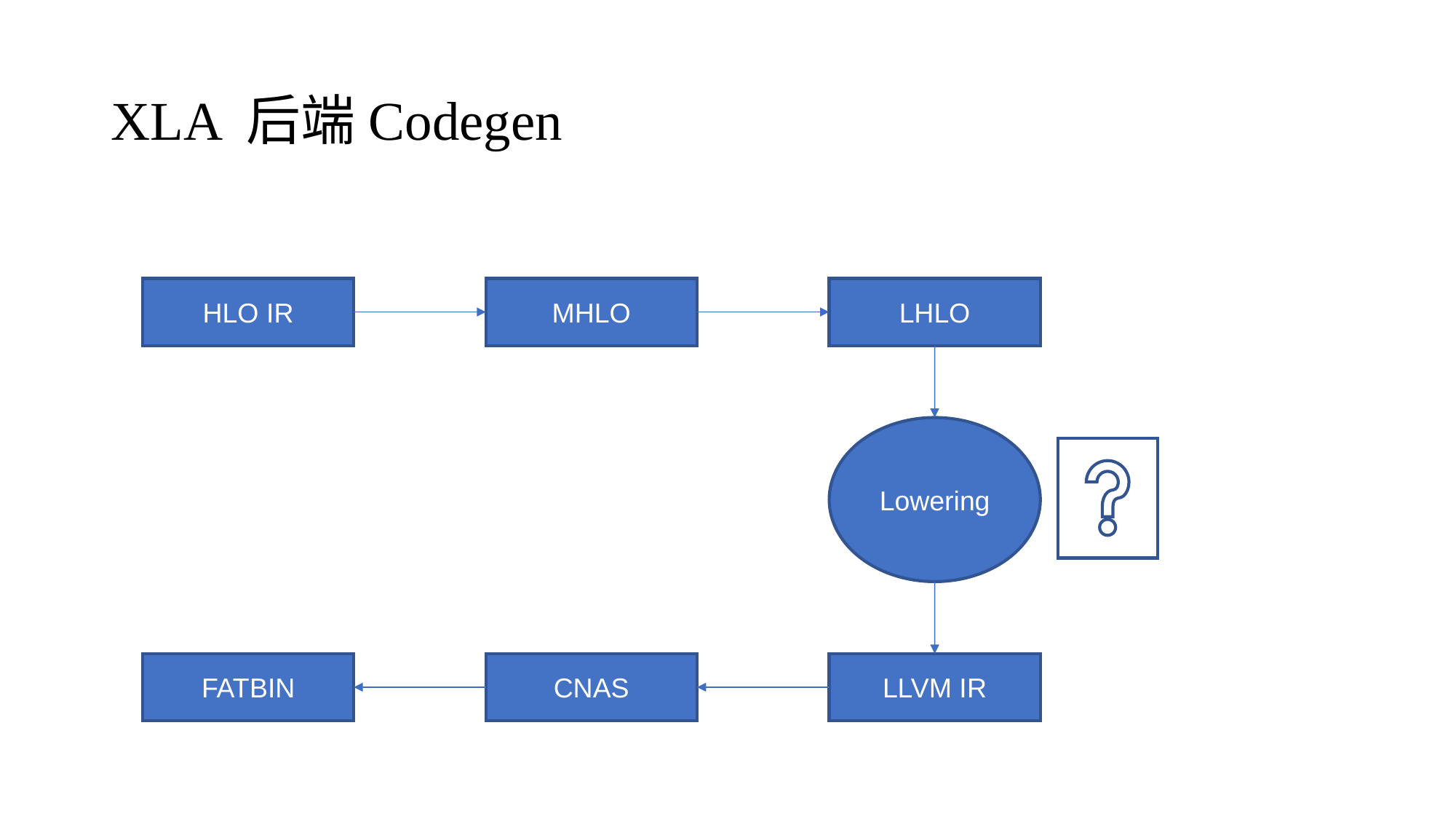

XLA 后端Codegen

LHLO
HLO IR
MHLO
Lowering

FATBIN
CNAS
LLVM IR